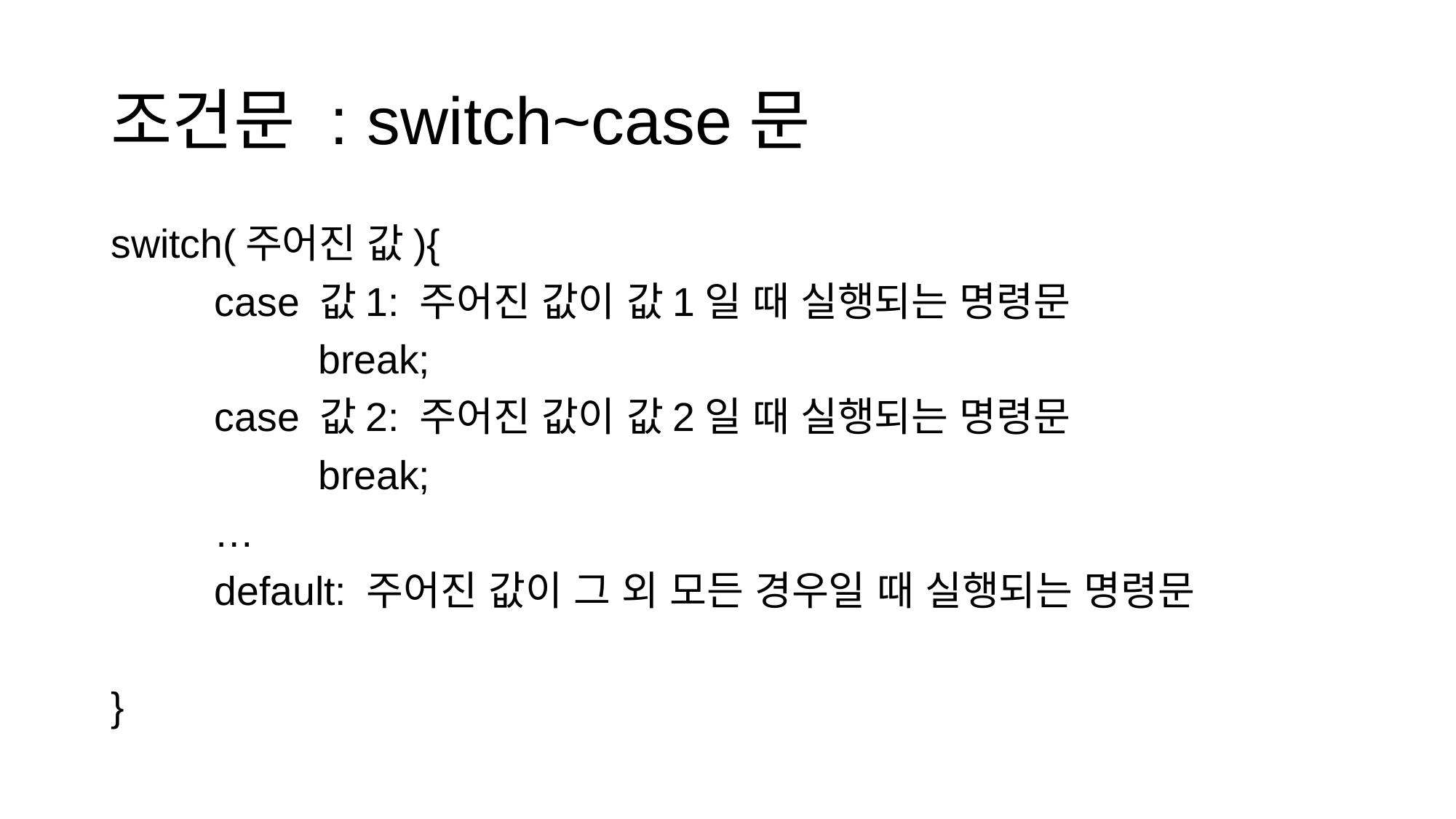

# 조건문 : switch~case문
switch(주어진 값){
	case 값1: 주어진 값이 값1일 때 실행되는 명령문
		break;
	case 값2: 주어진 값이 값2일 때 실행되는 명령문
		break;
	…
	default: 주어진 값이 그 외 모든 경우일 때 실행되는 명령문

}